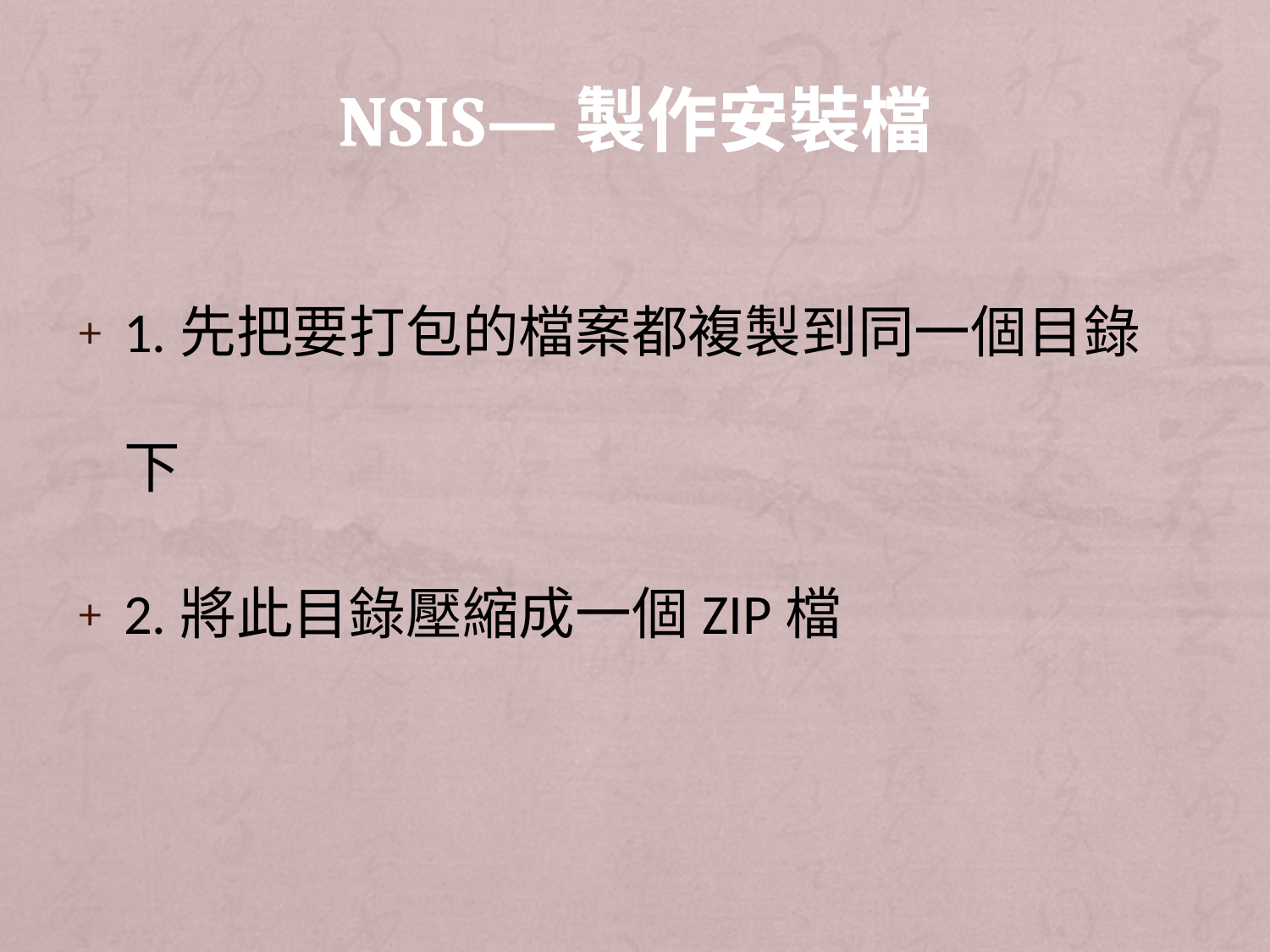

# NSIS—製作安裝檔
1.先把要打包的檔案都複製到同一個目錄下
2.將此目錄壓縮成一個ZIP檔